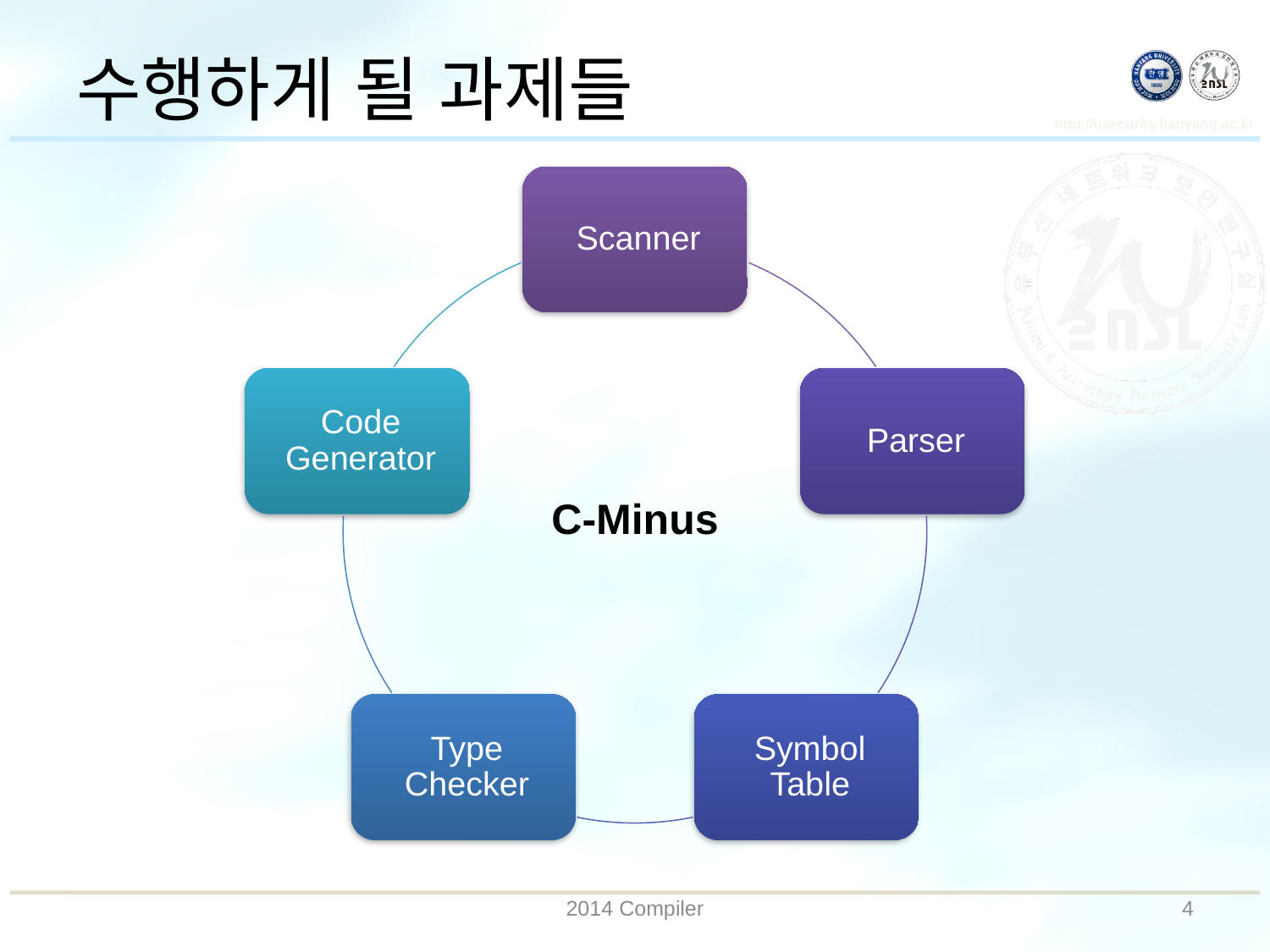

# 수행하게 될 과제들
Scanner
Parser
Symbol Table
Type Checker
Code Generator
C-Minus
2014 Compiler
4